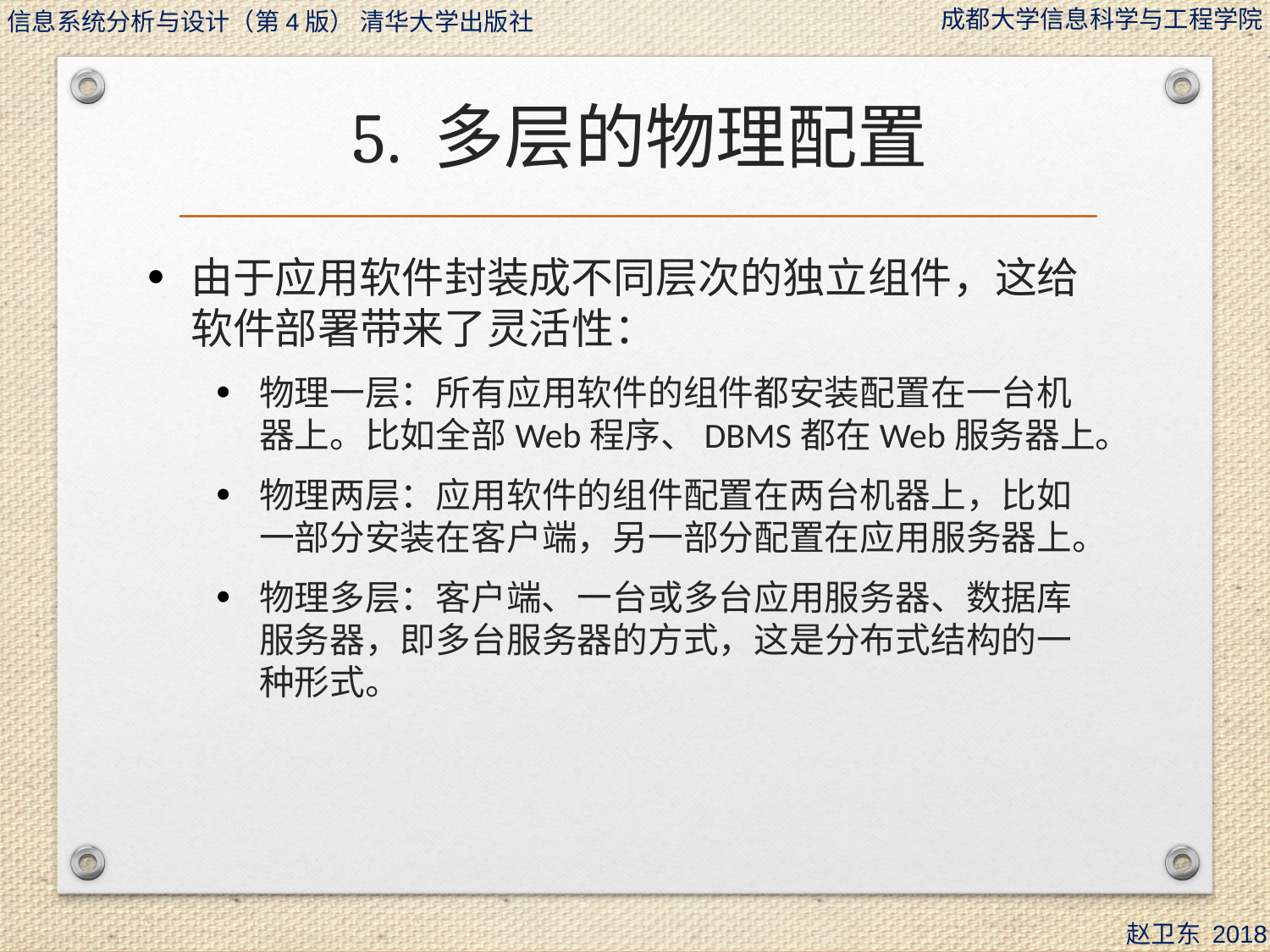

# 5. 多层的物理配置
由于应用软件封装成不同层次的独立组件，这给软件部署带来了灵活性：
物理一层：所有应用软件的组件都安装配置在一台机器上。比如全部Web程序、DBMS都在Web服务器上。
物理两层：应用软件的组件配置在两台机器上，比如一部分安装在客户端，另一部分配置在应用服务器上。
物理多层：客户端、一台或多台应用服务器、数据库服务器，即多台服务器的方式，这是分布式结构的一种形式。